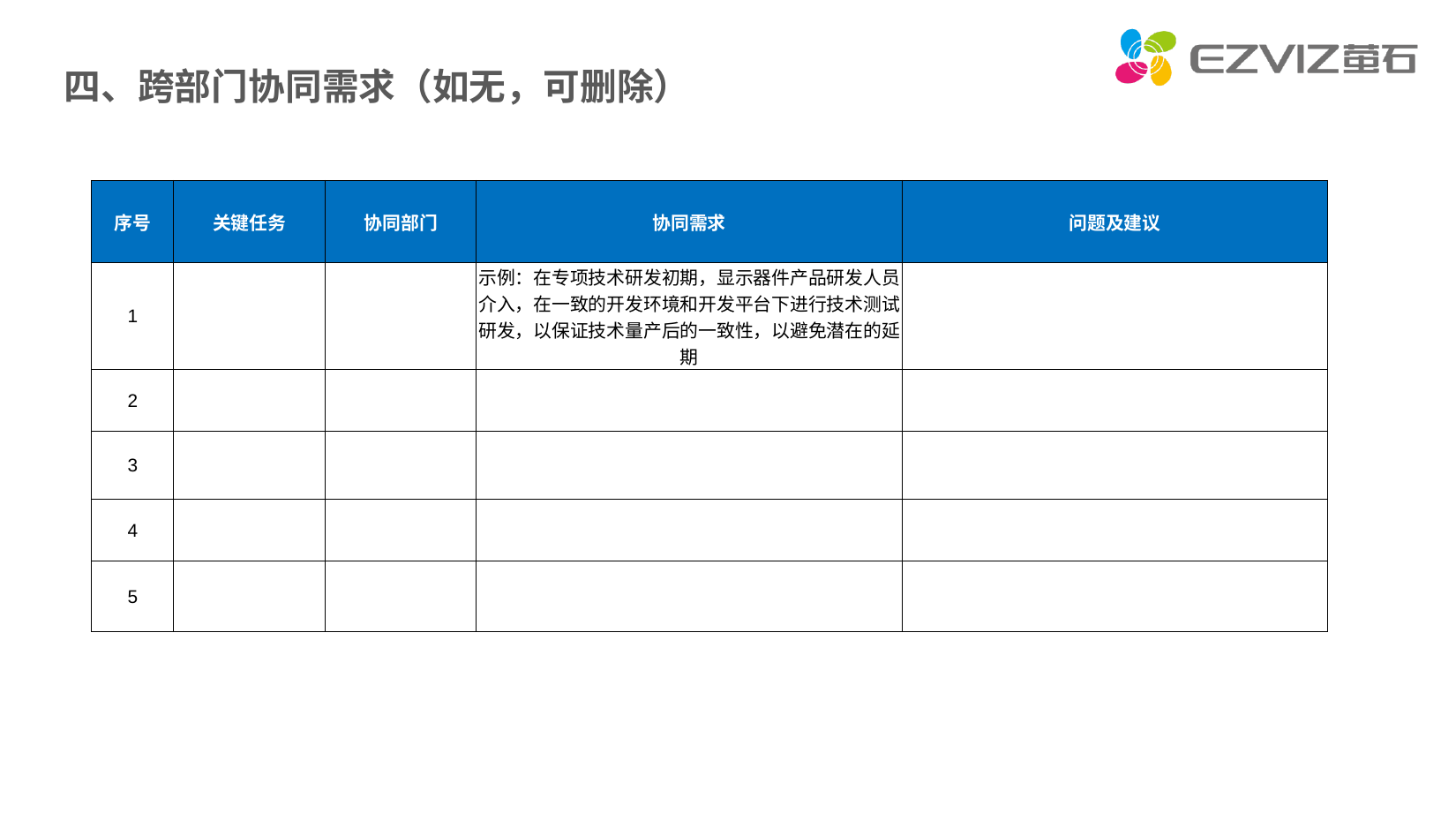

# 四、跨部门协同需求（如无，可删除）
| 序号 | 关键任务 | 协同部门 | 协同需求 | 问题及建议 |
| --- | --- | --- | --- | --- |
| 1 |  |  | 示例：在专项技术研发初期，显示器件产品研发人员介入，在一致的开发环境和开发平台下进行技术测试研发，以保证技术量产后的一致性，以避免潜在的延期 |  |
| 2 |  |  |  |  |
| 3 |  |  |  |  |
| 4 |  |  |  |  |
| 5 |  |  |  |  |